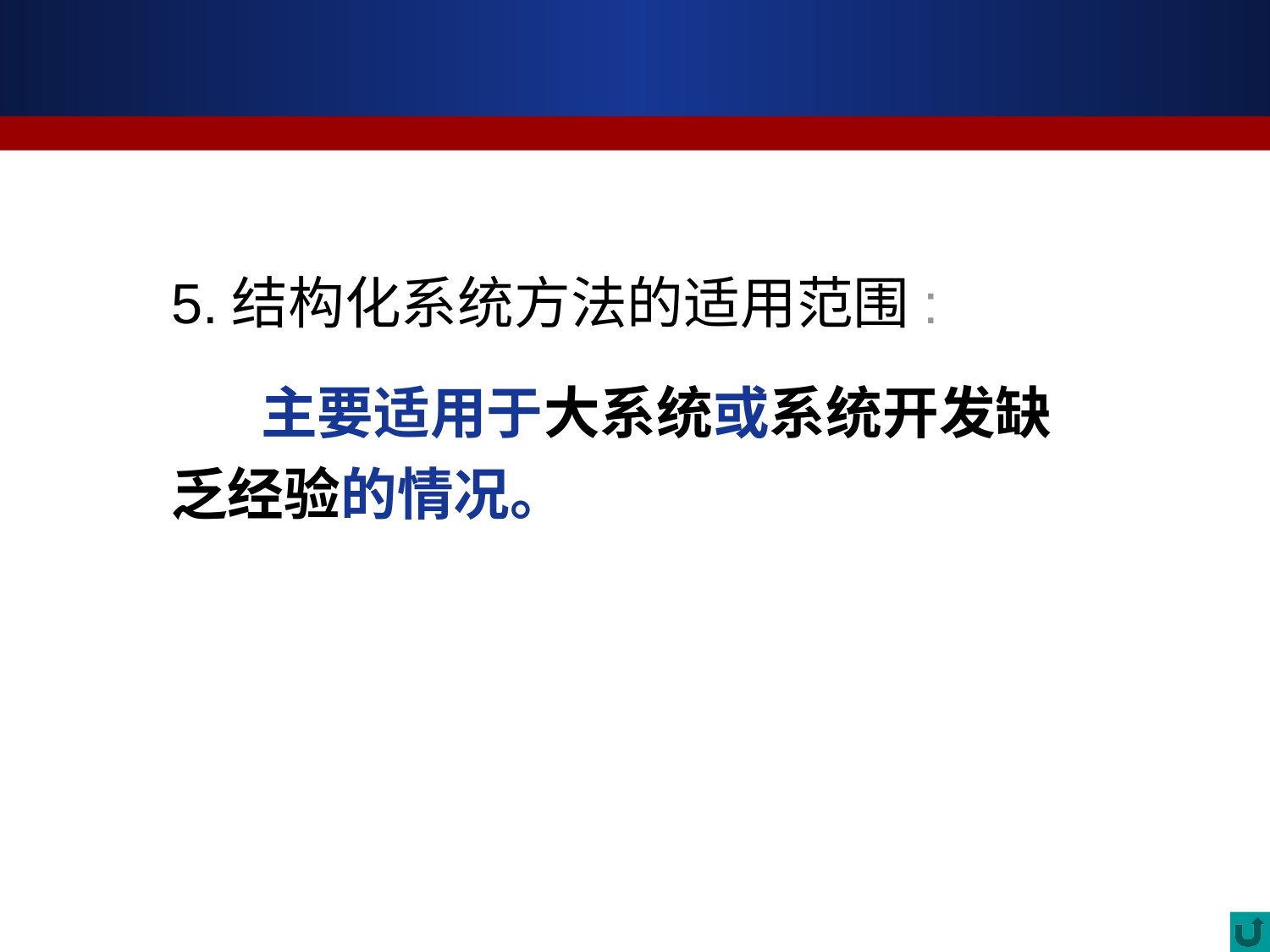

5.结构化系统方法的适用范围:
      主要适用于大系统或系统开发缺乏经验的情况。